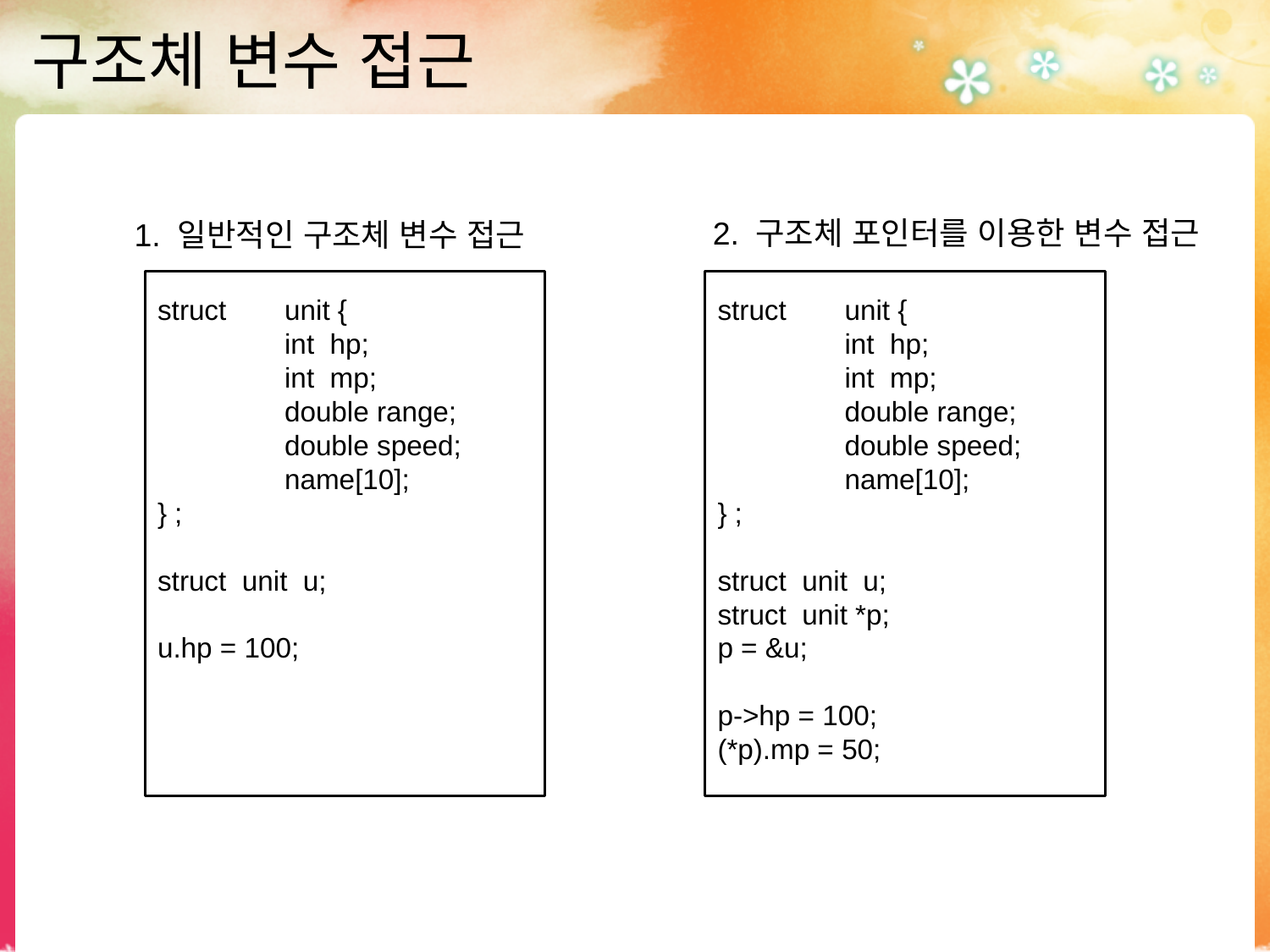

# 구조체 변수 접근
2. 구조체 포인터를 이용한 변수 접근
1. 일반적인 구조체 변수 접근

struct	unit {
	int  hp;
	int  mp;
	double range;
	double speed;
	name[10];
} ;

struct  unit  u;

u.hp = 100;

struct	unit {
	int  hp;
	int  mp;
	double range;
	double speed;
	name[10];
} ;

struct  unit  u;
struct  unit *p;
p = &u;

p->hp = 100;
(*p).mp = 50;